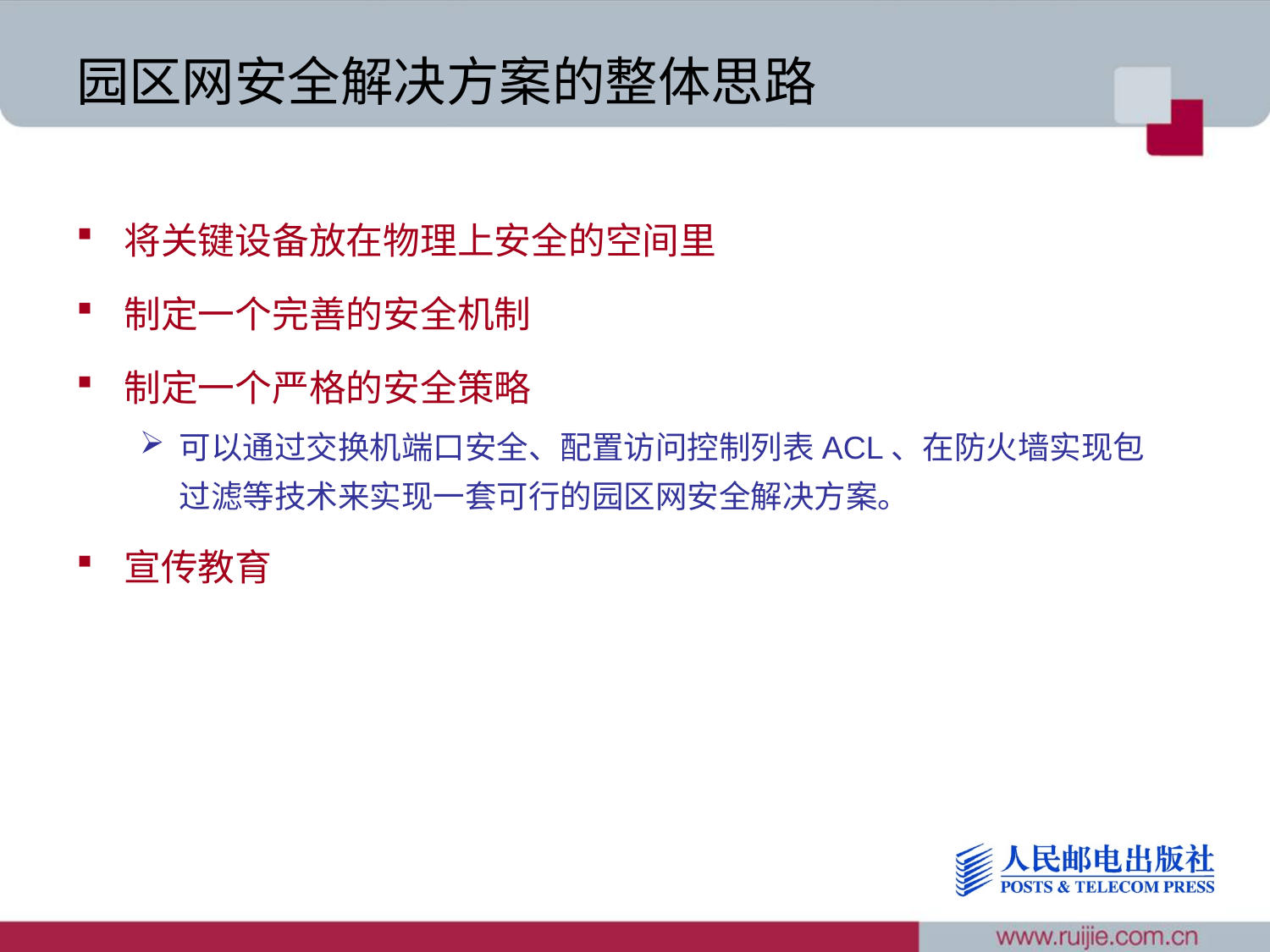

# 园区网安全解决方案的整体思路
将关键设备放在物理上安全的空间里
制定一个完善的安全机制
制定一个严格的安全策略
可以通过交换机端口安全、配置访问控制列表ACL、在防火墙实现包过滤等技术来实现一套可行的园区网安全解决方案。
宣传教育